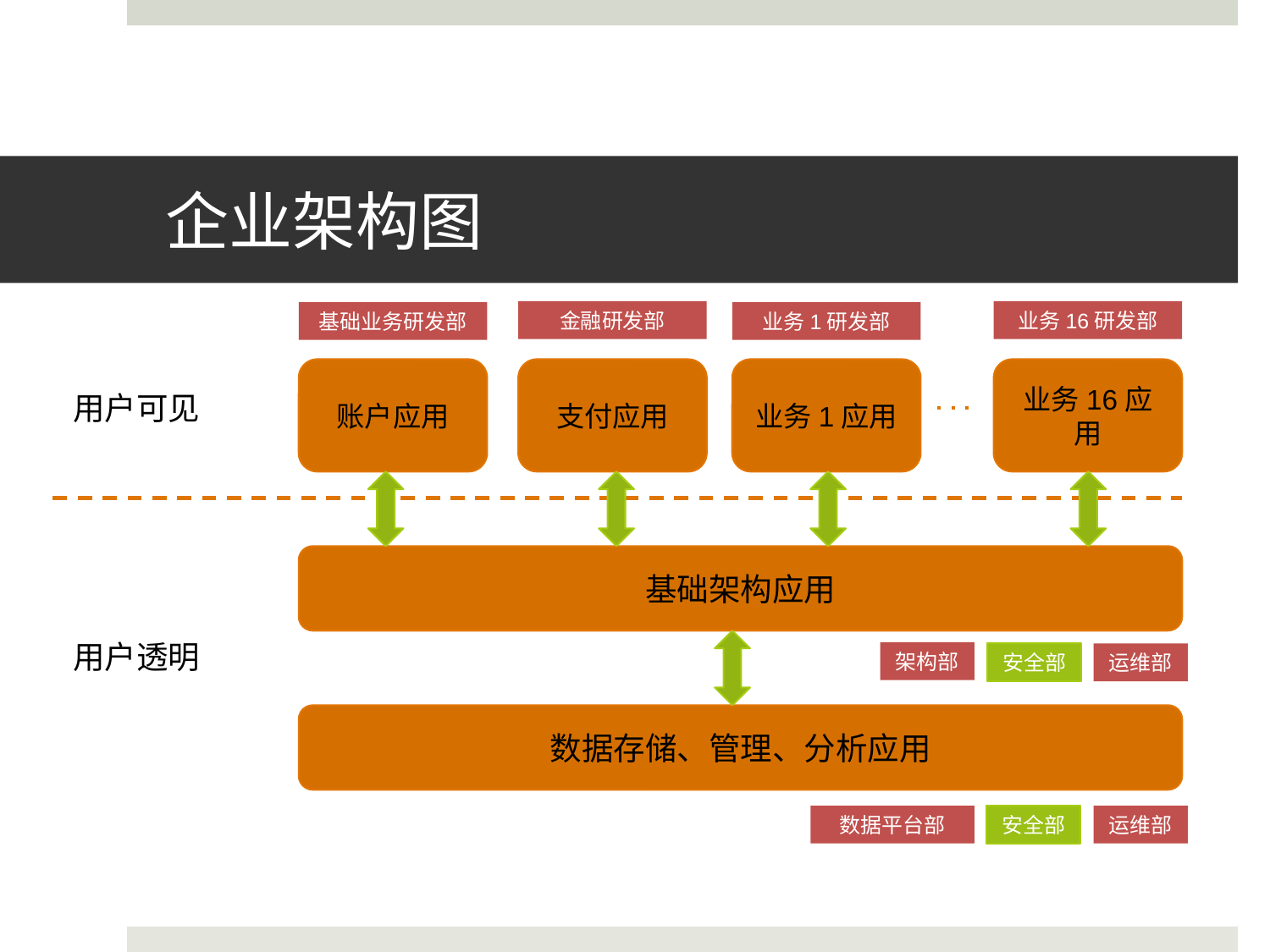

# 企业架构图
金融研发部
业务16研发部
基础业务研发部
业务1研发部
账户应用
支付应用
业务1应用
业务16应用
用户可见

基础架构应用
用户透明

架构部
安全部
运维部
数据存储、管理、分析应用
数据平台部
安全部
运维部